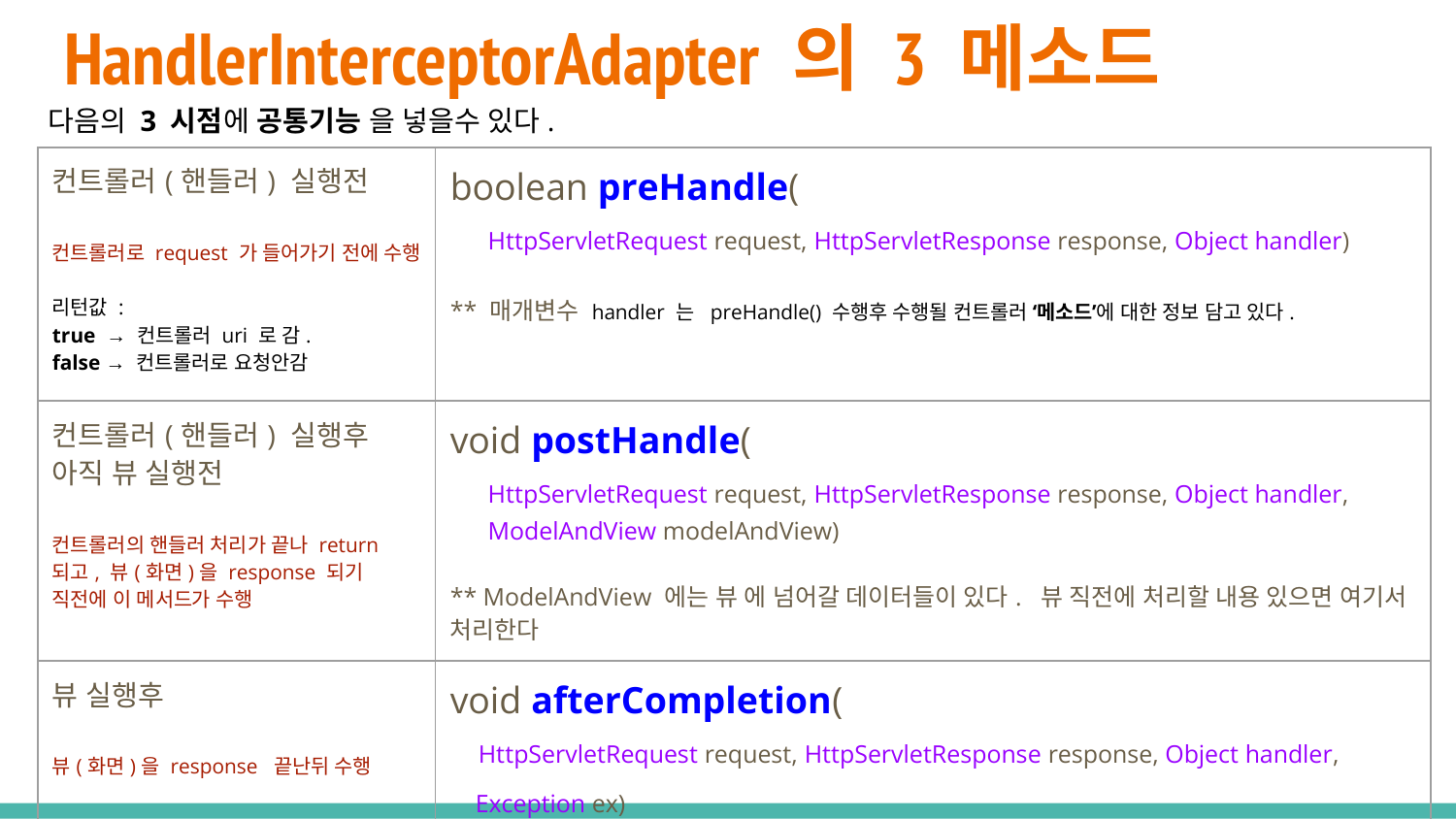

# HandlerInterceptorAdapter 의 3 메소드
다음의 3 시점에 공통기능 을 넣을수 있다.
| 컨트롤러(핸들러) 실행전 컨트롤러로 request 가 들어가기 전에 수행 리턴값 : true → 컨트롤러 uri 로 감. false → 컨트롤러로 요청안감 | boolean preHandle( HttpServletRequest request, HttpServletResponse response, Object handler) \*\* 매개변수 handler 는 preHandle() 수행후 수행될 컨트롤러 ‘메소드’에 대한 정보 담고 있다. |
| --- | --- |
| 컨트롤러(핸들러) 실행후 아직 뷰 실행전 컨트롤러의 핸들러 처리가 끝나 return 되고, 뷰(화면)을 response 되기 직전에 이 메서드가 수행 | void postHandle( HttpServletRequest request, HttpServletResponse response, Object handler, ModelAndView modelAndView) \*\* ModelAndView 에는 뷰 에 넘어갈 데이터들이 있다. 뷰 직전에 처리할 내용 있으면 여기서 처리한다 |
| 뷰 실행후 뷰(화면)을 response 끝난뒤 수행 | void afterCompletion( HttpServletRequest request, HttpServletResponse response, Object handler, Exception ex) |